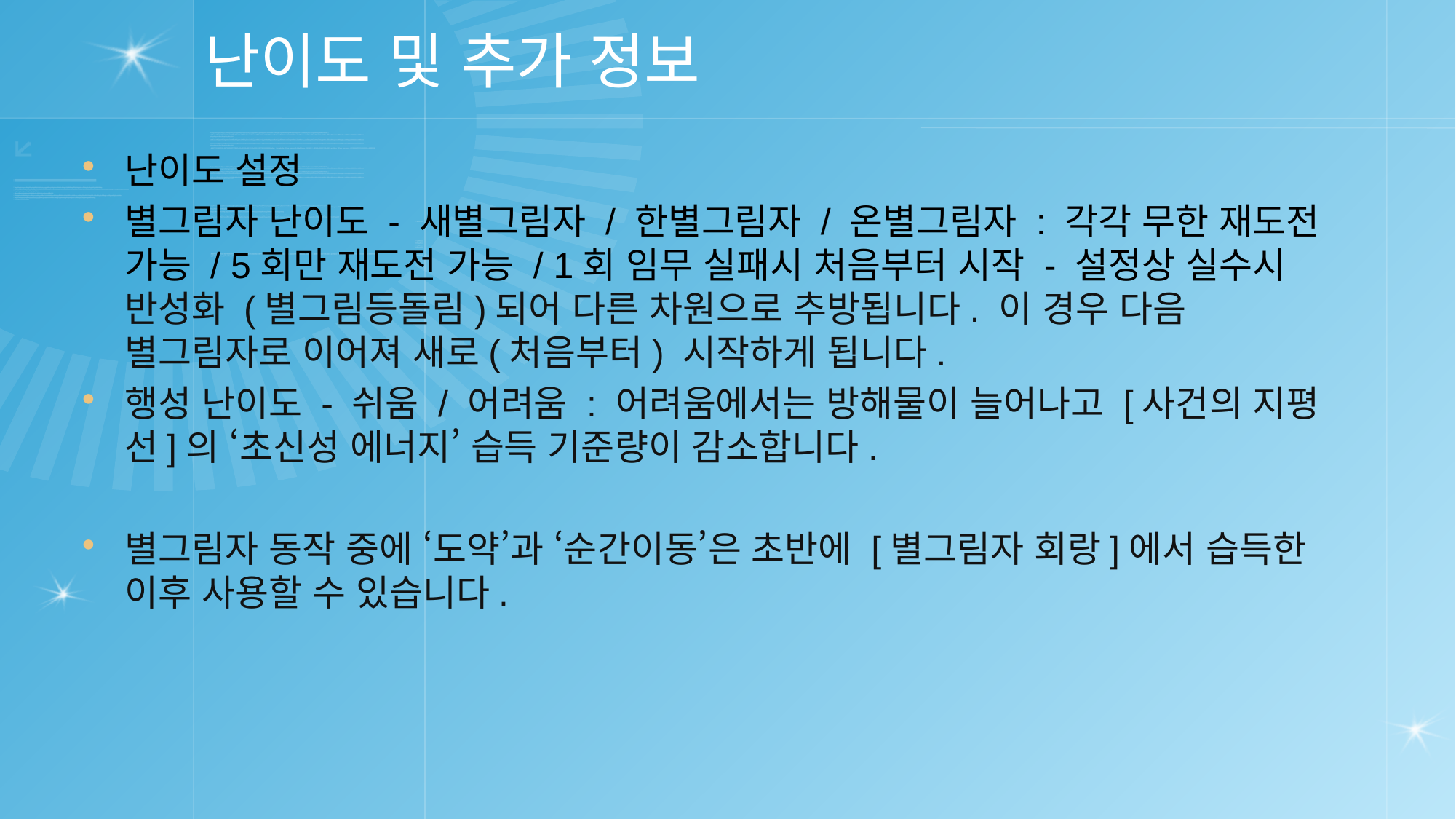

# 난이도 및 추가 정보
난이도 설정
별그림자 난이도 - 새별그림자 / 한별그림자 / 온별그림자 : 각각 무한 재도전 가능 / 5회만 재도전 가능 / 1회 임무 실패시 처음부터 시작 - 설정상 실수시 반성화 (별그림등돌림)되어 다른 차원으로 추방됩니다. 이 경우 다음 별그림자로 이어져 새로(처음부터) 시작하게 됩니다.
행성 난이도 - 쉬움 / 어려움 : 어려움에서는 방해물이 늘어나고 [사건의 지평선]의 ‘초신성 에너지’ 습득 기준량이 감소합니다.

별그림자 동작 중에 ‘도약’과 ‘순간이동’은 초반에 [별그림자 회랑]에서 습득한 이후 사용할 수 있습니다.